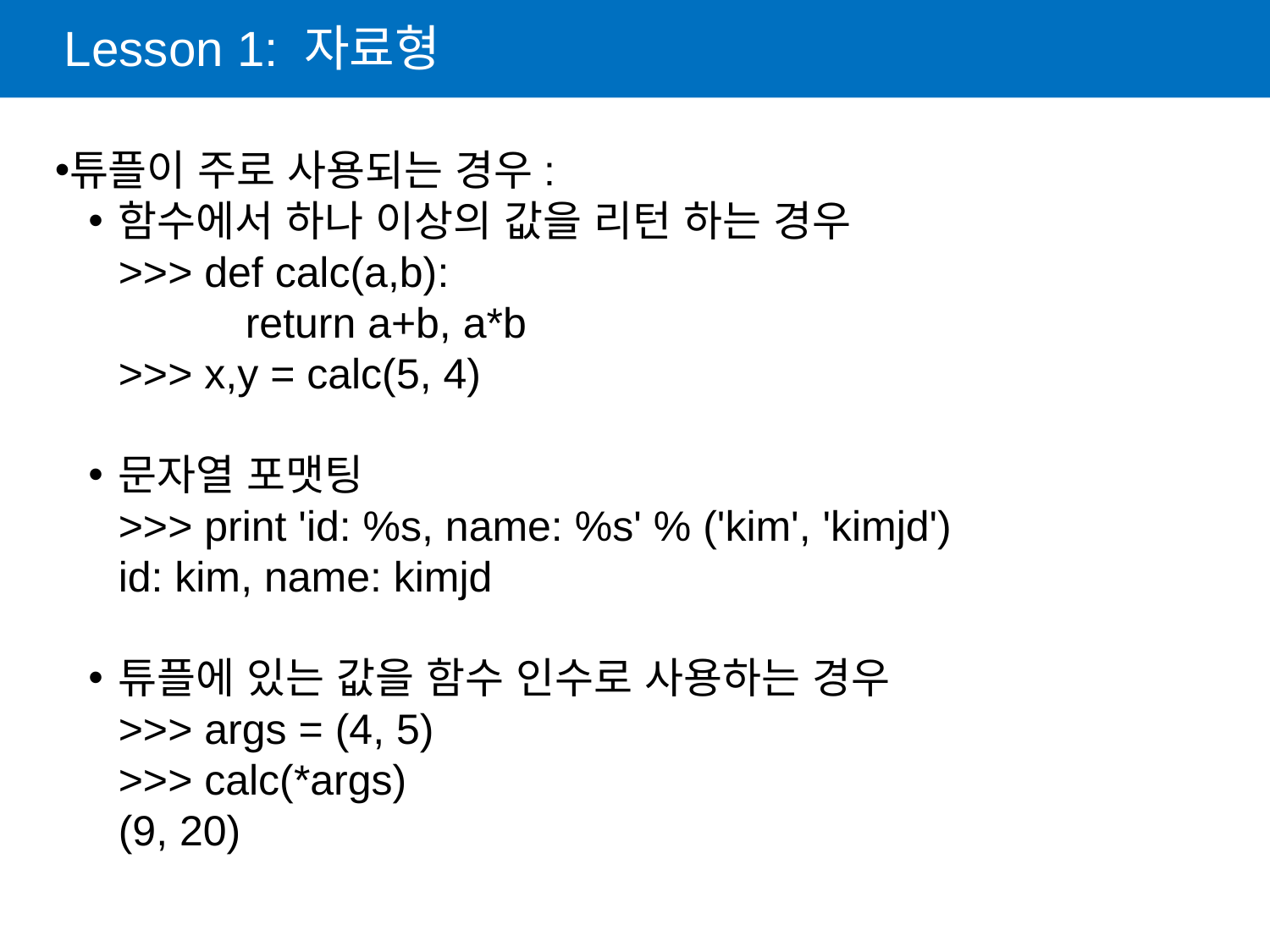

# Lesson 1: 자료형
튜플이 주로 사용되는 경우:
함수에서 하나 이상의 값을 리턴 하는 경우
>>> def calc(a,b):
	return a+b, a*b
>>> x,y = calc(5, 4)

문자열 포맷팅
>>> print 'id: %s, name: %s' % ('kim', 'kimjd')
id: kim, name: kimjd

튜플에 있는 값을 함수 인수로 사용하는 경우
>>> args = (4, 5)
>>> calc(*args)
(9, 20)